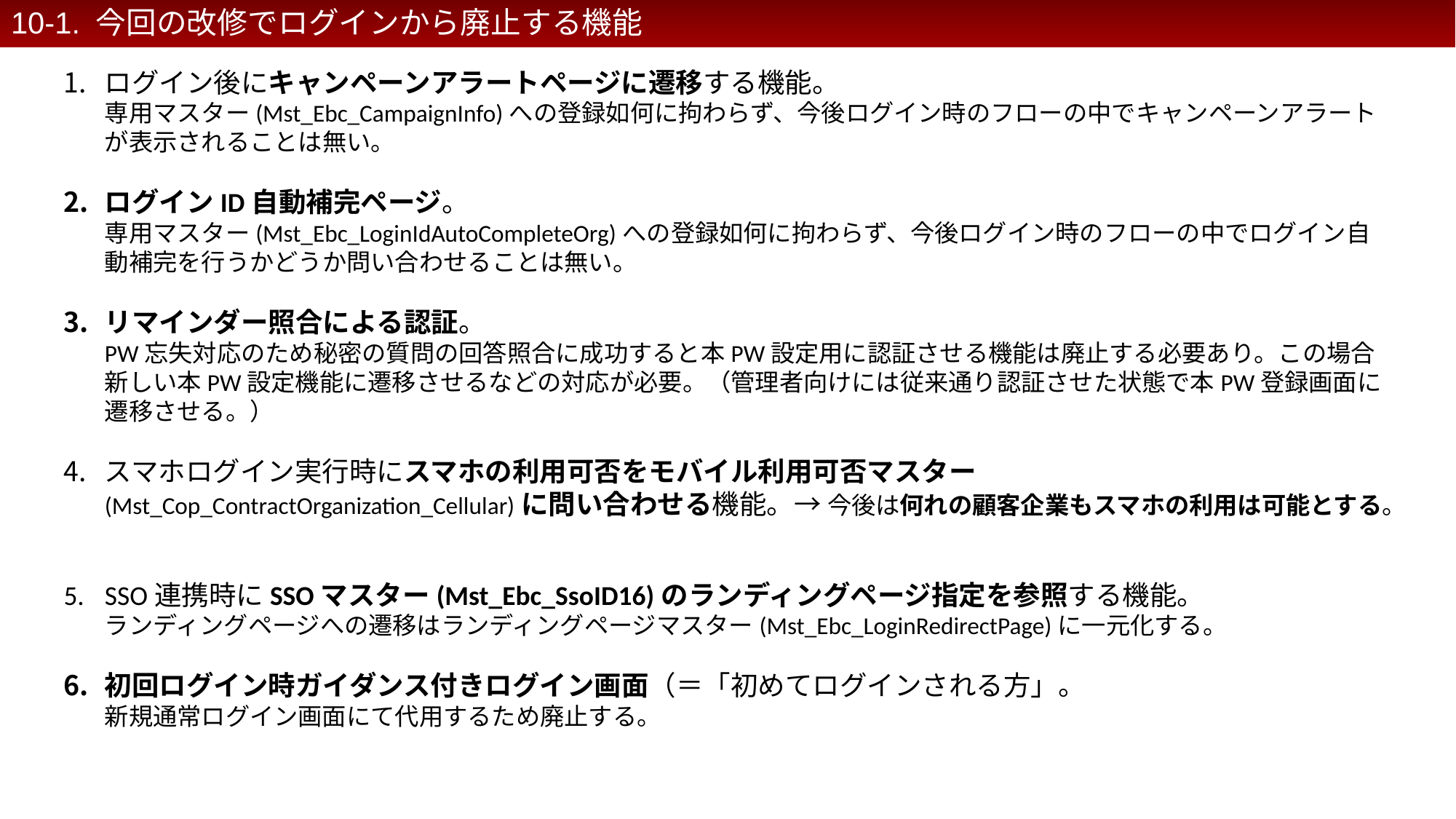

10-1. 今回の改修でログインから廃止する機能
ログイン後にキャンペーンアラートページに遷移する機能。
専用マスター(Mst_Ebc_CampaignInfo)への登録如何に拘わらず、今後ログイン時のフローの中でキャンペーンアラートが表示されることは無い。
ログインID自動補完ページ。
専用マスター(Mst_Ebc_LoginIdAutoCompleteOrg)への登録如何に拘わらず、今後ログイン時のフローの中でログイン自動補完を行うかどうか問い合わせることは無い。
リマインダー照合による認証。
PW忘失対応のため秘密の質問の回答照合に成功すると本PW設定用に認証させる機能は廃止する必要あり。この場合新しい本PW設定機能に遷移させるなどの対応が必要。（管理者向けには従来通り認証させた状態で本PW登録画面に遷移させる。）
スマホログイン実行時にスマホの利用可否をモバイル利用可否マスター(Mst_Cop_ContractOrganization_Cellular)に問い合わせる機能。→ 今後は何れの顧客企業もスマホの利用は可能とする。
SSO連携時にSSOマスター(Mst_Ebc_SsoID16)のランディングページ指定を参照する機能。
ランディングページへの遷移はランディングページマスター(Mst_Ebc_LoginRedirectPage)に一元化する。
初回ログイン時ガイダンス付きログイン画面（＝「初めてログインされる方」。
新規通常ログイン画面にて代用するため廃止する。